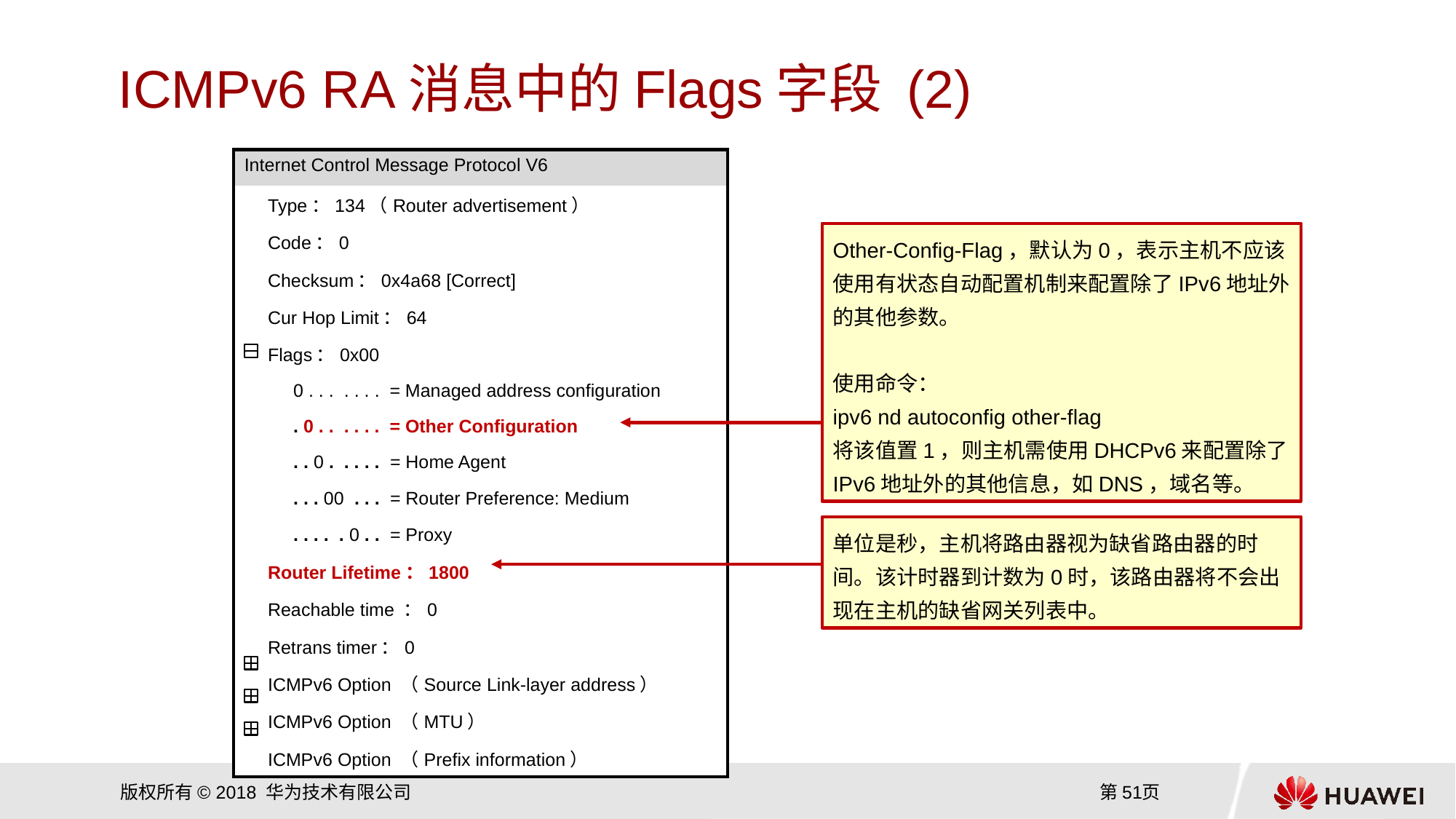

# ICMPv6 RA消息中的Flags字段 (2)
| Internet Control Message Protocol V6 |
| --- |
| Type：134（Router advertisement） |
| Code：0 |
| Checksum：0x4a68 [Correct] |
| Cur Hop Limit：64 |
| Flags：0x00 |
| 0 . . . . . . . = Managed address configuration |
| . 0 . . . . . . = Other Configuration |
| . . 0 . . . . . = Home Agent |
| . . . 00 . . . = Router Preference: Medium |
| . . . . . 0 . . = Proxy |
| Router Lifetime：1800 |
| Reachable time ：0 |
| Retrans timer：0 |
| ICMPv6 Option （Source Link-layer address） |
| ICMPv6 Option （MTU） |
| ICMPv6 Option （Prefix information） |
Other-Config-Flag，默认为0，表示主机不应该使用有状态自动配置机制来配置除了IPv6地址外的其他参数。

使用命令：
ipv6 nd autoconfig other-flag
将该值置1，则主机需使用DHCPv6来配置除了IPv6地址外的其他信息，如DNS，域名等。

单位是秒，主机将路由器视为缺省路由器的时间。该计时器到计数为0时，该路由器将不会出现在主机的缺省网关列表中。